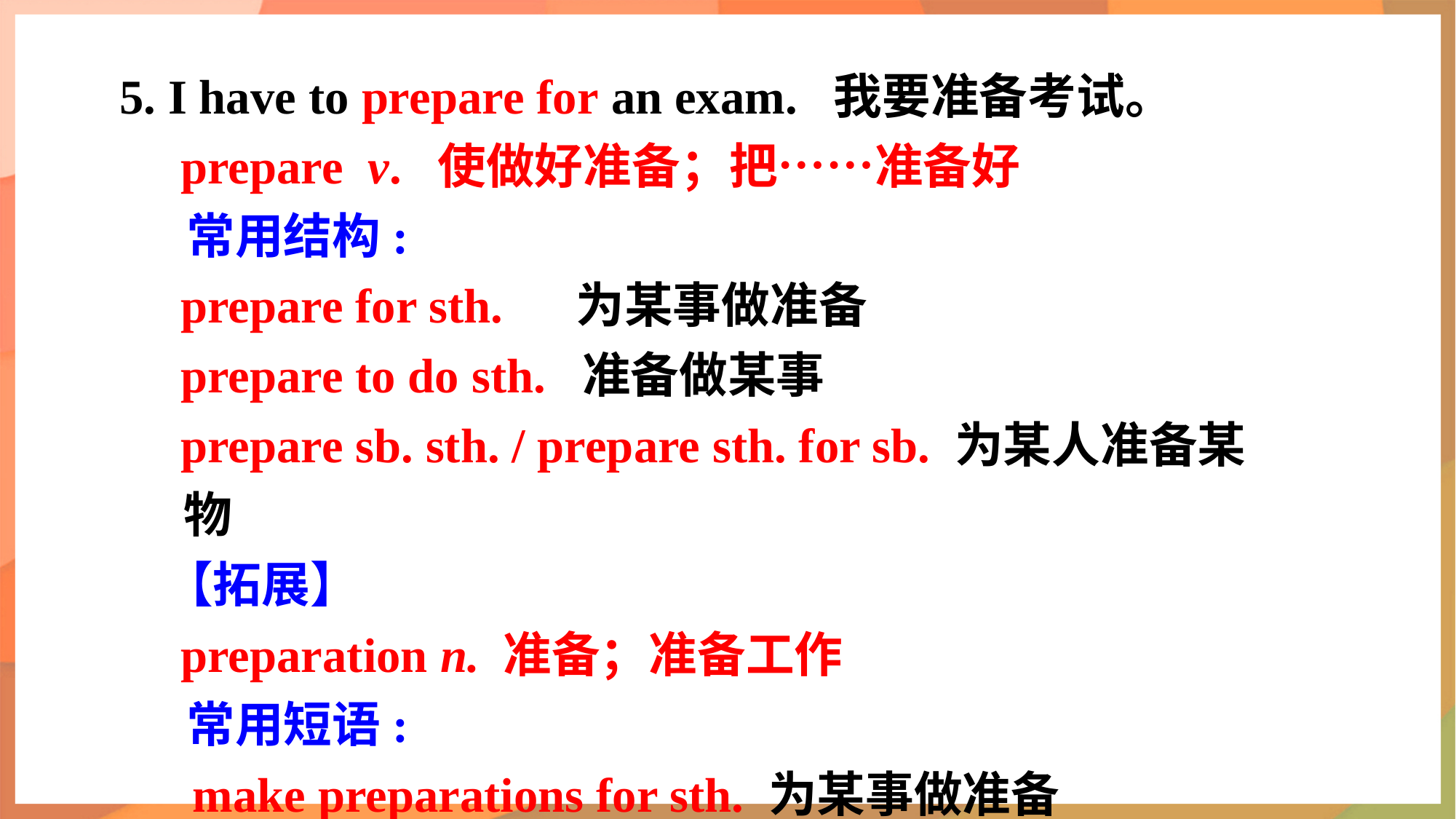

5. I have to prepare for an exam.  我要准备考试。
     prepare  v.  使做好准备；把……准备好
     常用结构:
     prepare for sth.     为某事做准备
     prepare to do sth.  准备做某事
     prepare sb. sth. / prepare sth. for sb. 为某人准备某物
   【拓展】
     preparation n. 准备；准备工作
     常用短语:
      make preparations for sth. 为某事做准备